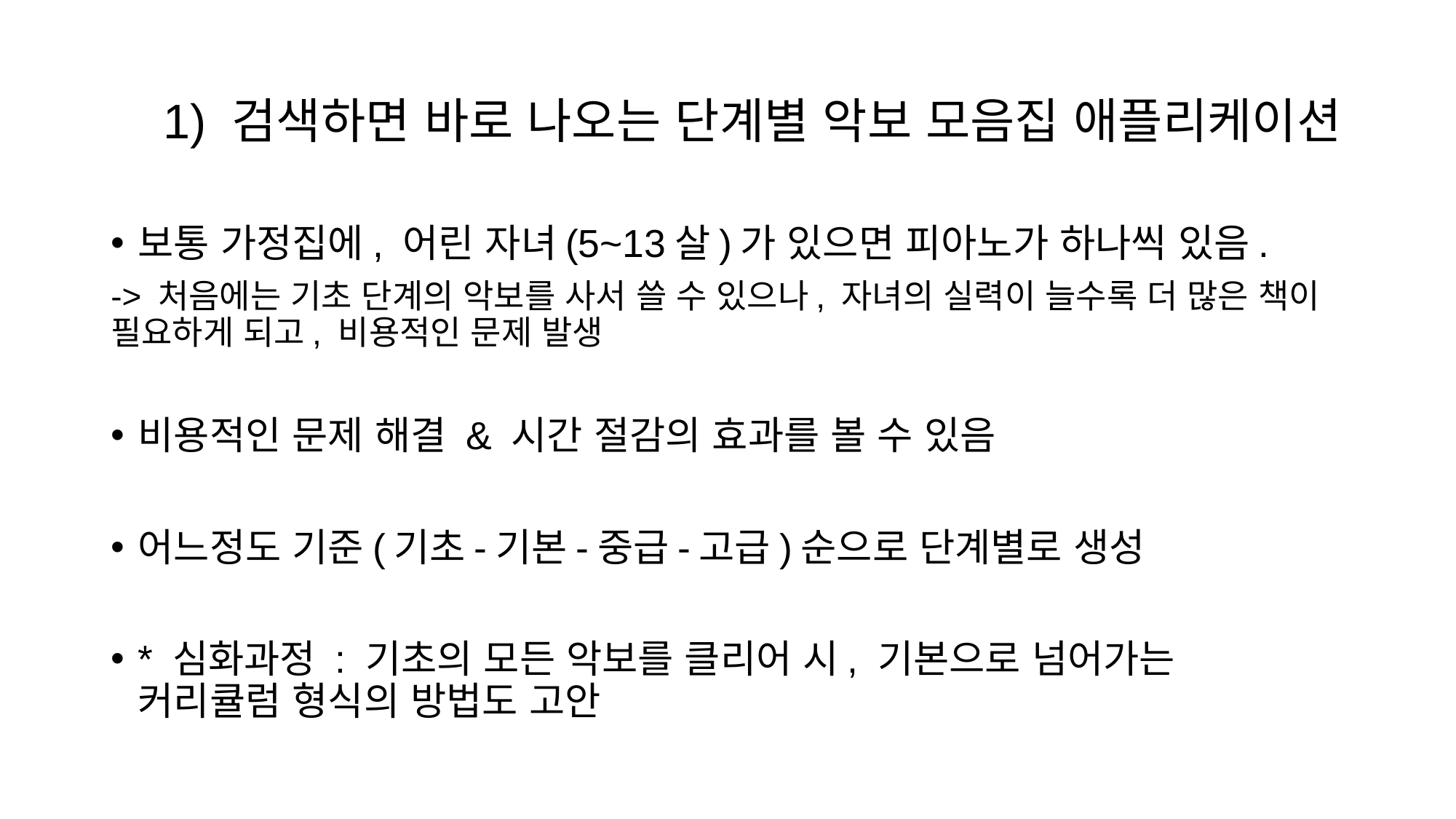

# 1) 검색하면 바로 나오는 단계별 악보 모음집 애플리케이션
보통 가정집에, 어린 자녀(5~13살)가 있으면 피아노가 하나씩 있음.
-> 처음에는 기초 단계의 악보를 사서 쓸 수 있으나, 자녀의 실력이 늘수록 더 많은 책이 필요하게 되고, 비용적인 문제 발생

비용적인 문제 해결 & 시간 절감의 효과를 볼 수 있음

어느정도 기준(기초-기본-중급-고급)순으로 단계별로 생성

* 심화과정 : 기초의 모든 악보를 클리어 시, 기본으로 넘어가는           커리큘럼 형식의 방법도 고안